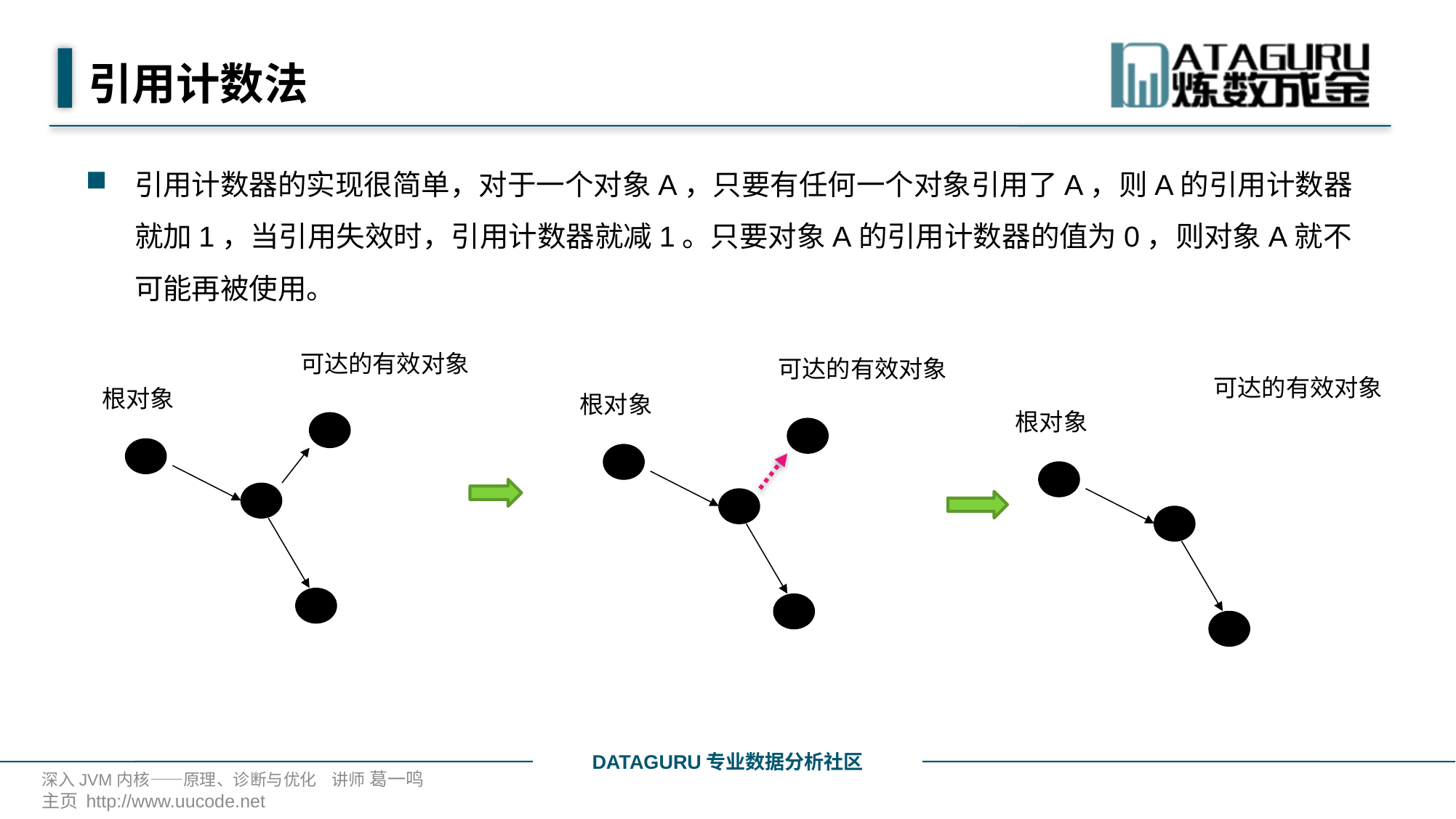

# 引用计数法
引用计数器的实现很简单，对于一个对象A，只要有任何一个对象引用了A，则A的引用计数器就加1，当引用失效时，引用计数器就减1。只要对象A的引用计数器的值为0，则对象A就不可能再被使用。
可达的有效对象
根对象

可达的有效对象
根对象

可达的有效对象
根对象